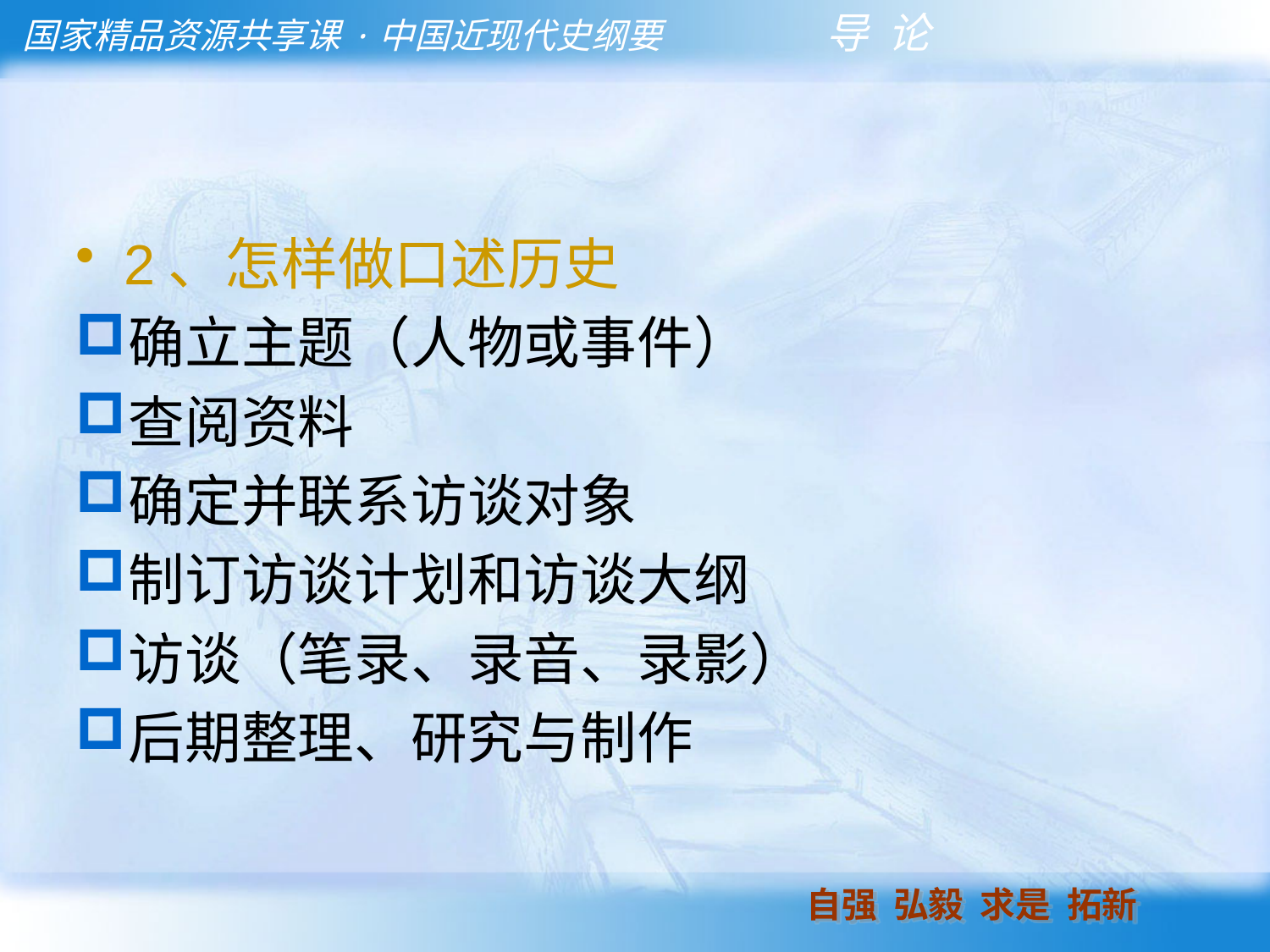

2、怎样做口述历史
确立主题（人物或事件）
查阅资料
确定并联系访谈对象
制订访谈计划和访谈大纲
访谈（笔录、录音、录影）
后期整理、研究与制作